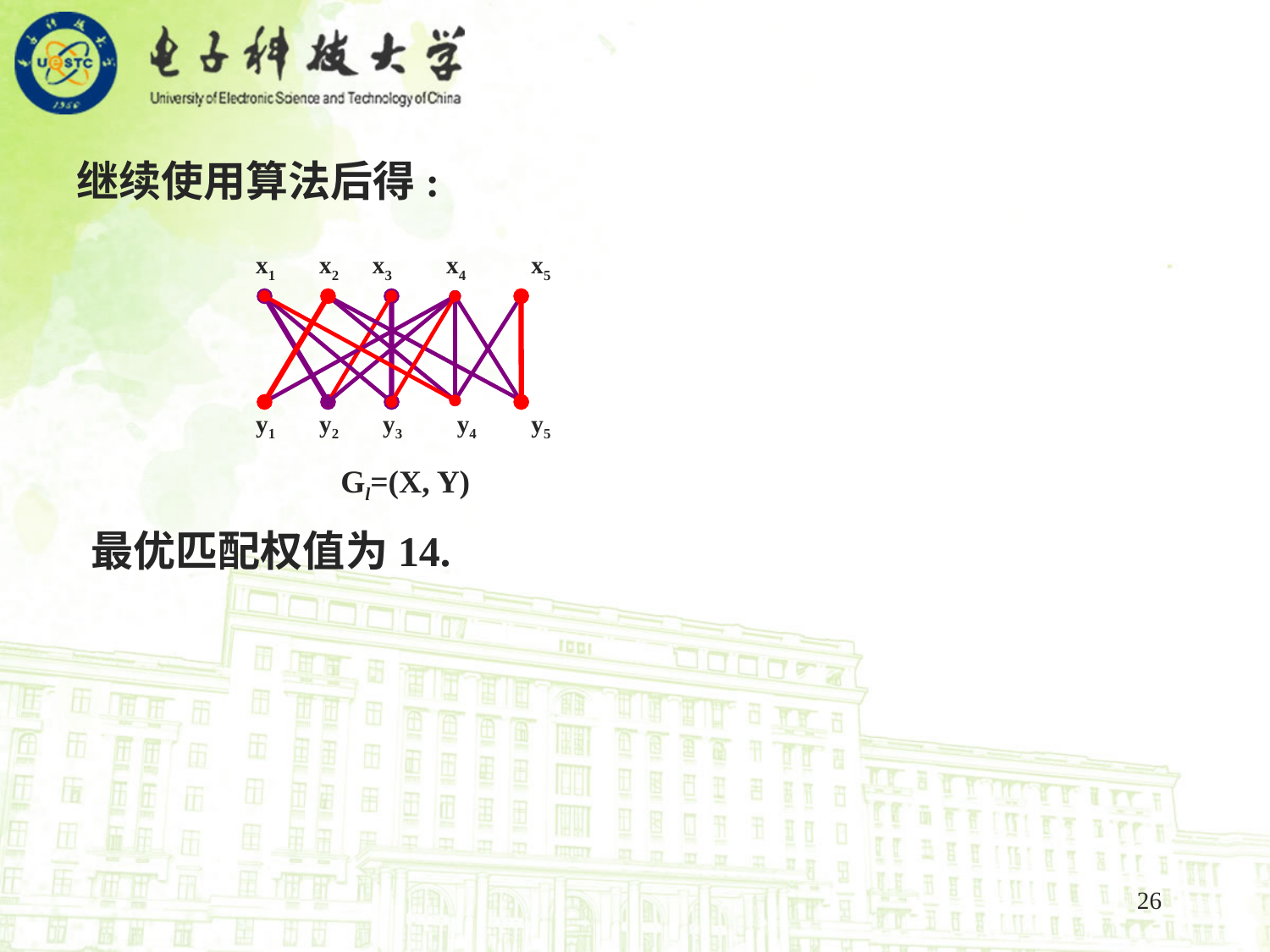

继续使用算法后得:
x1
x2
x3
x4
x5

y1
y2
y3
y4
y5
Gl=(X, Y)
     最优匹配权值为14.
26